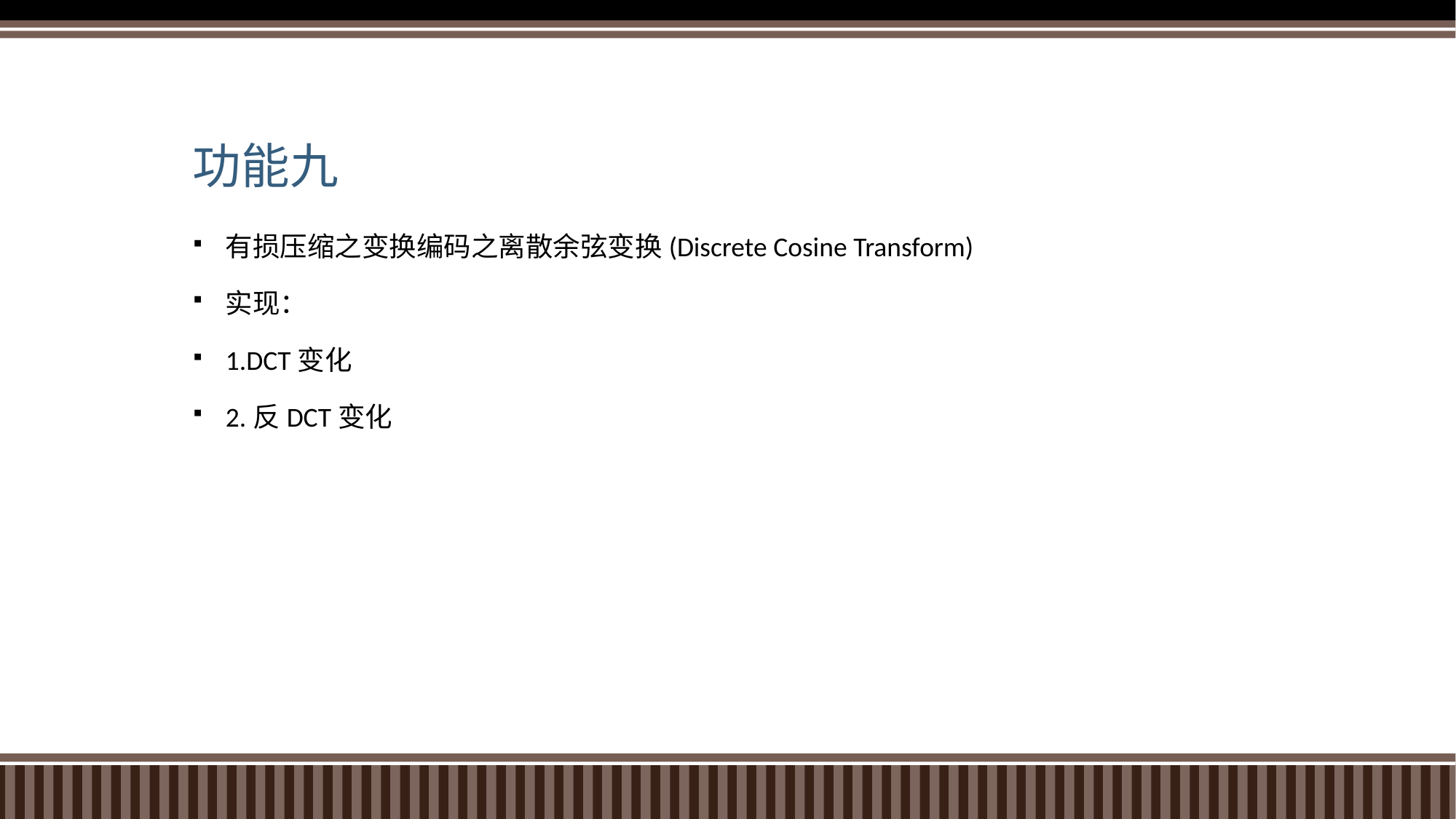

# 功能九
有损压缩之变换编码之离散余弦变换(Discrete Cosine Transform)
实现：
1.DCT变化
2.反DCT变化